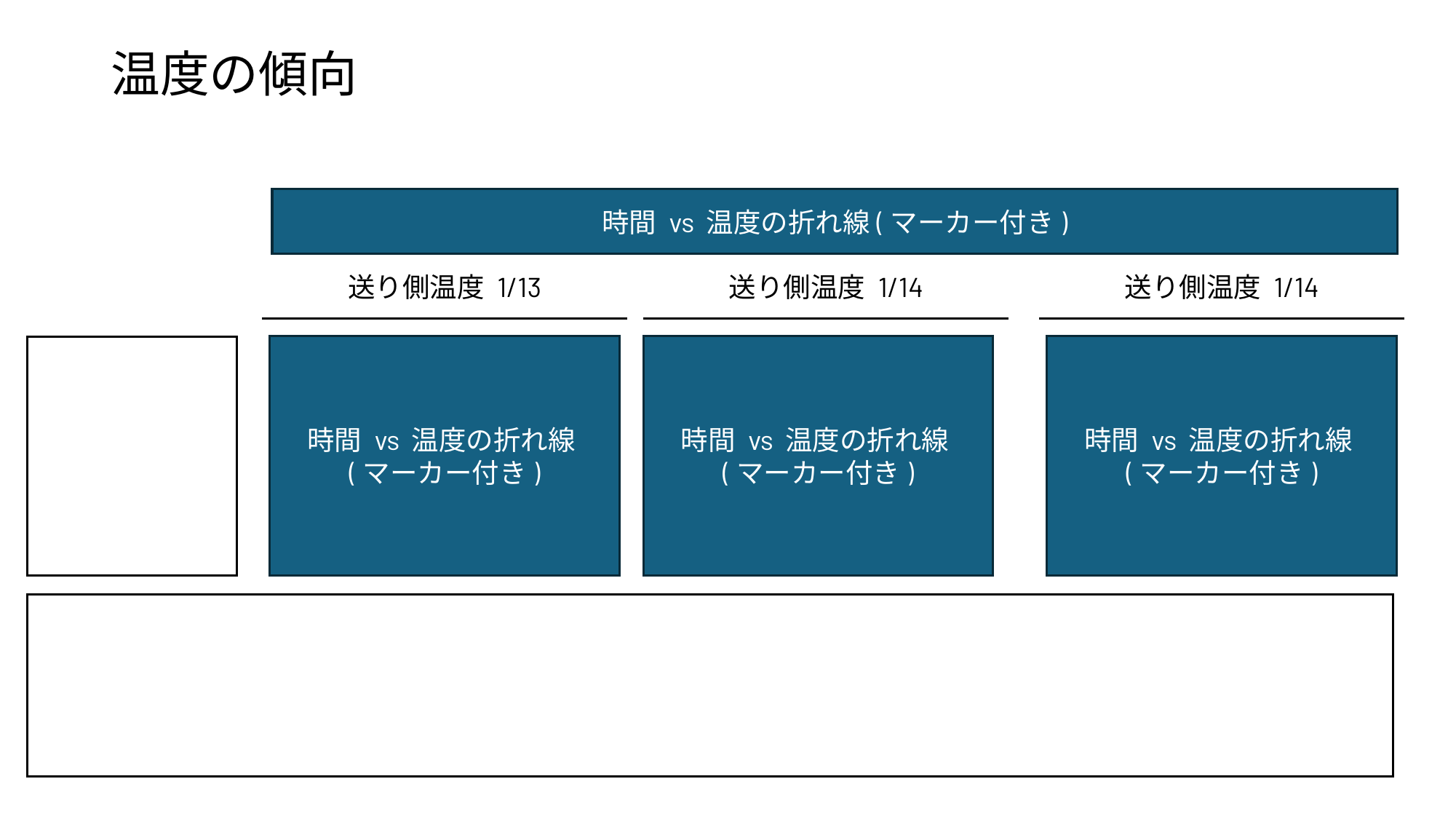

# 温度の傾向
時間 vs 温度の折れ線(マーカー付き)
送り側温度 1/14
送り側温度 1/14
送り側温度 1/13
時間 vs 温度の折れ線(マーカー付き)
時間 vs 温度の折れ線(マーカー付き)
時間 vs 温度の折れ線(マーカー付き)
グラフ見方
1グラフ見方11/__